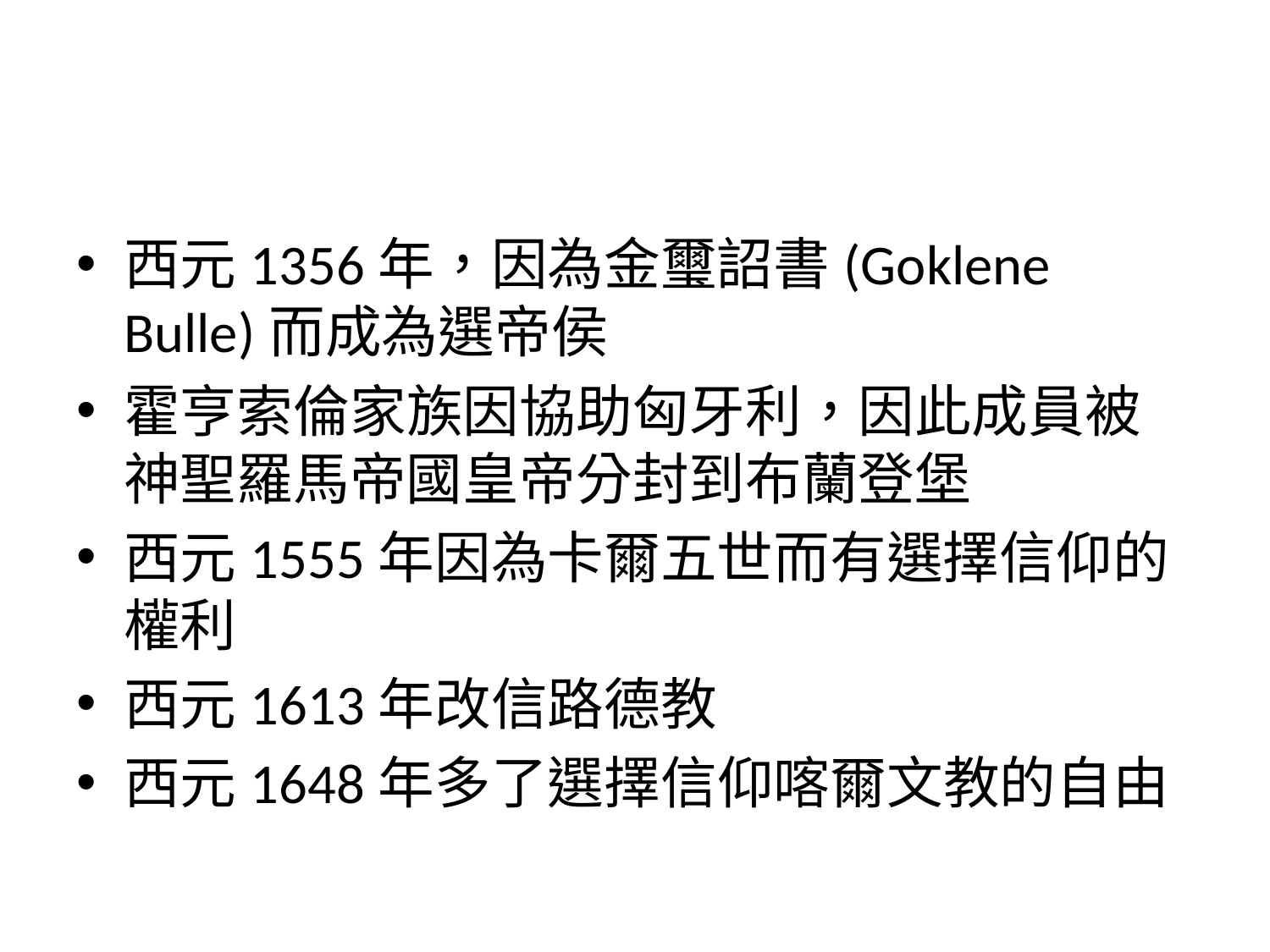

#
西元1356年，因為金璽詔書(Goklene Bulle)而成為選帝侯
霍亨索倫家族因協助匈牙利，因此成員被神聖羅馬帝國皇帝分封到布蘭登堡
西元1555年因為卡爾五世而有選擇信仰的權利
西元1613年改信路德教
西元1648年多了選擇信仰喀爾文教的自由